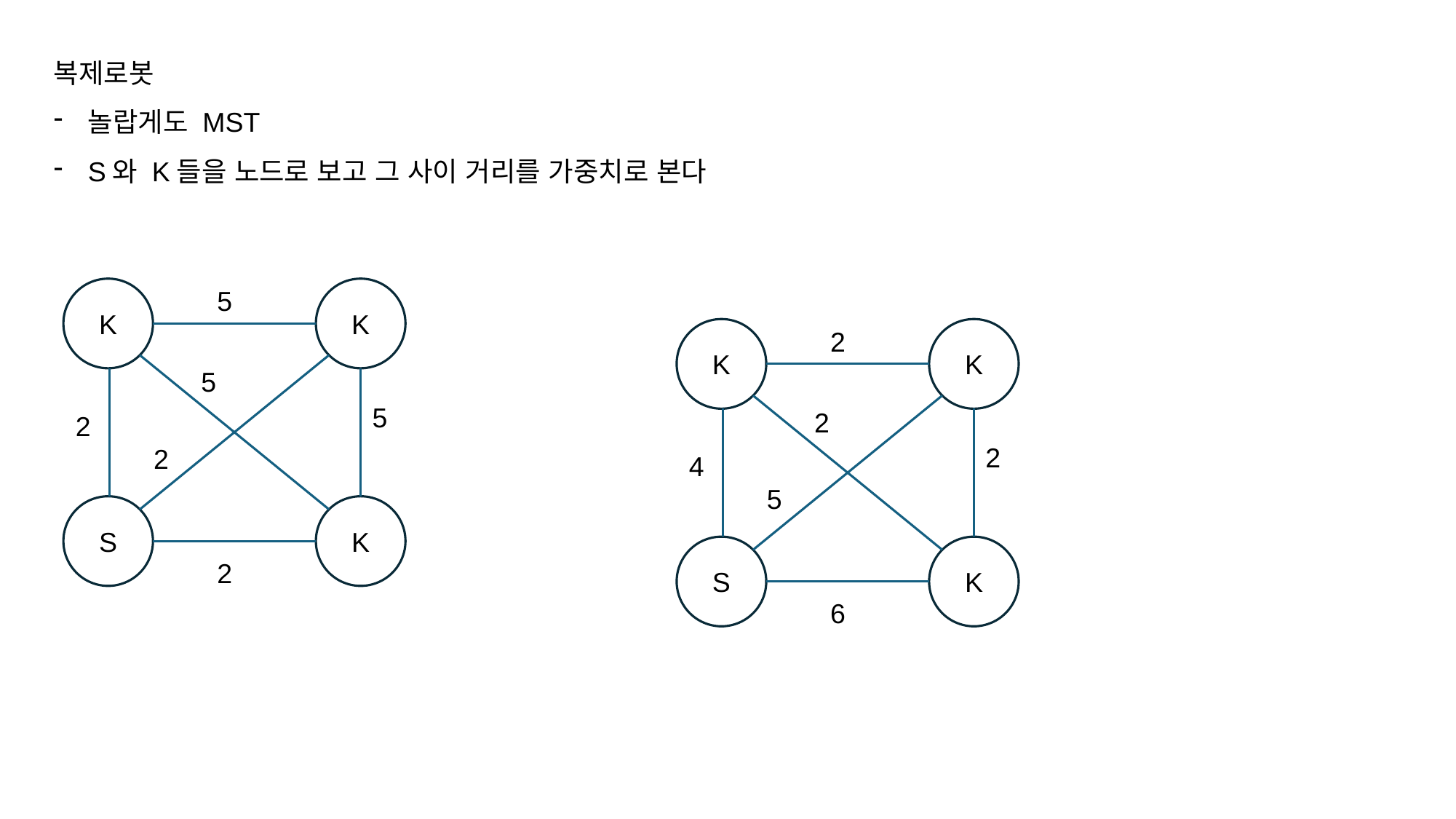

복제로봇
놀랍게도 MST
S와 K들을 노드로 보고 그 사이 거리를 가중치로 본다
5
K
K
2
K
K
5
5
2
2
2
2
4
5
K
S
K
S
2
6